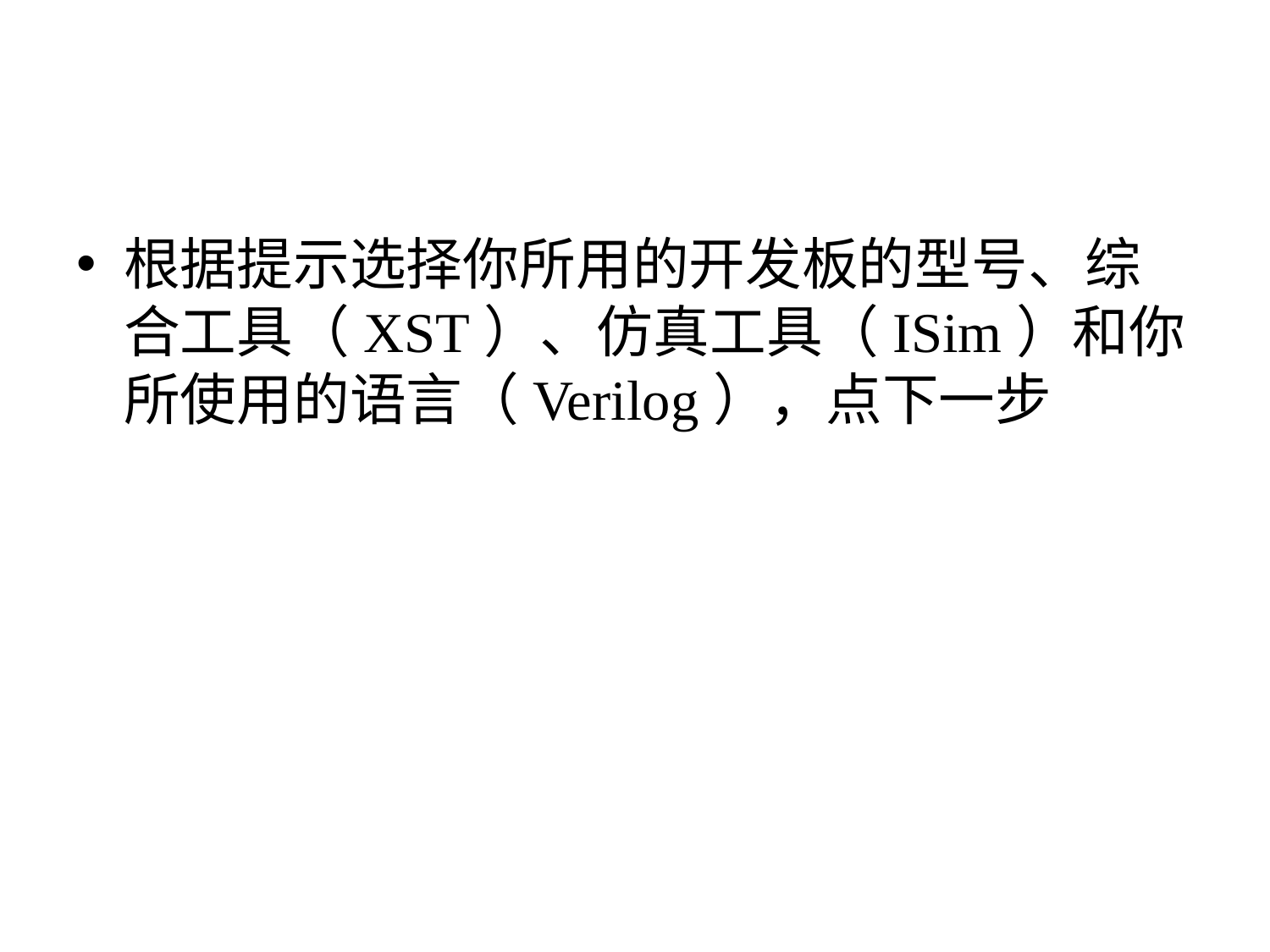

根据提示选择你所用的开发板的型号、综合工具（XST）、仿真工具（ISim）和你所使用的语言（Verilog），点下一步